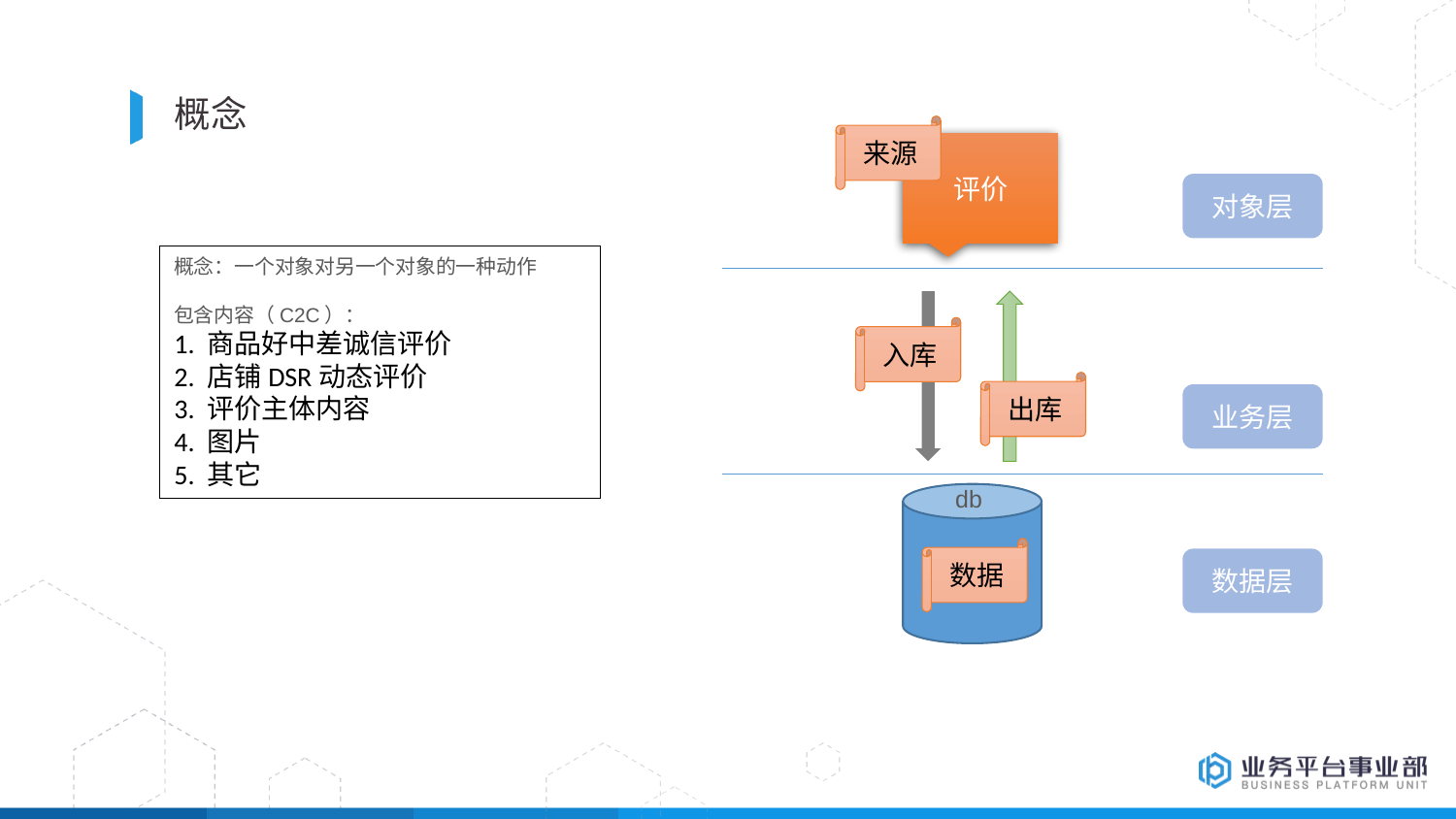

# 概念
来源
评价
对象层
概念：一个对象对另一个对象的一种动作

包含内容（C2C）：
1. 商品好中差诚信评价 
2. 店铺DSR动态评价
3. 评价主体内容
4. 图片
5. 其它

入库

出库
业务层
db

数据
数据层